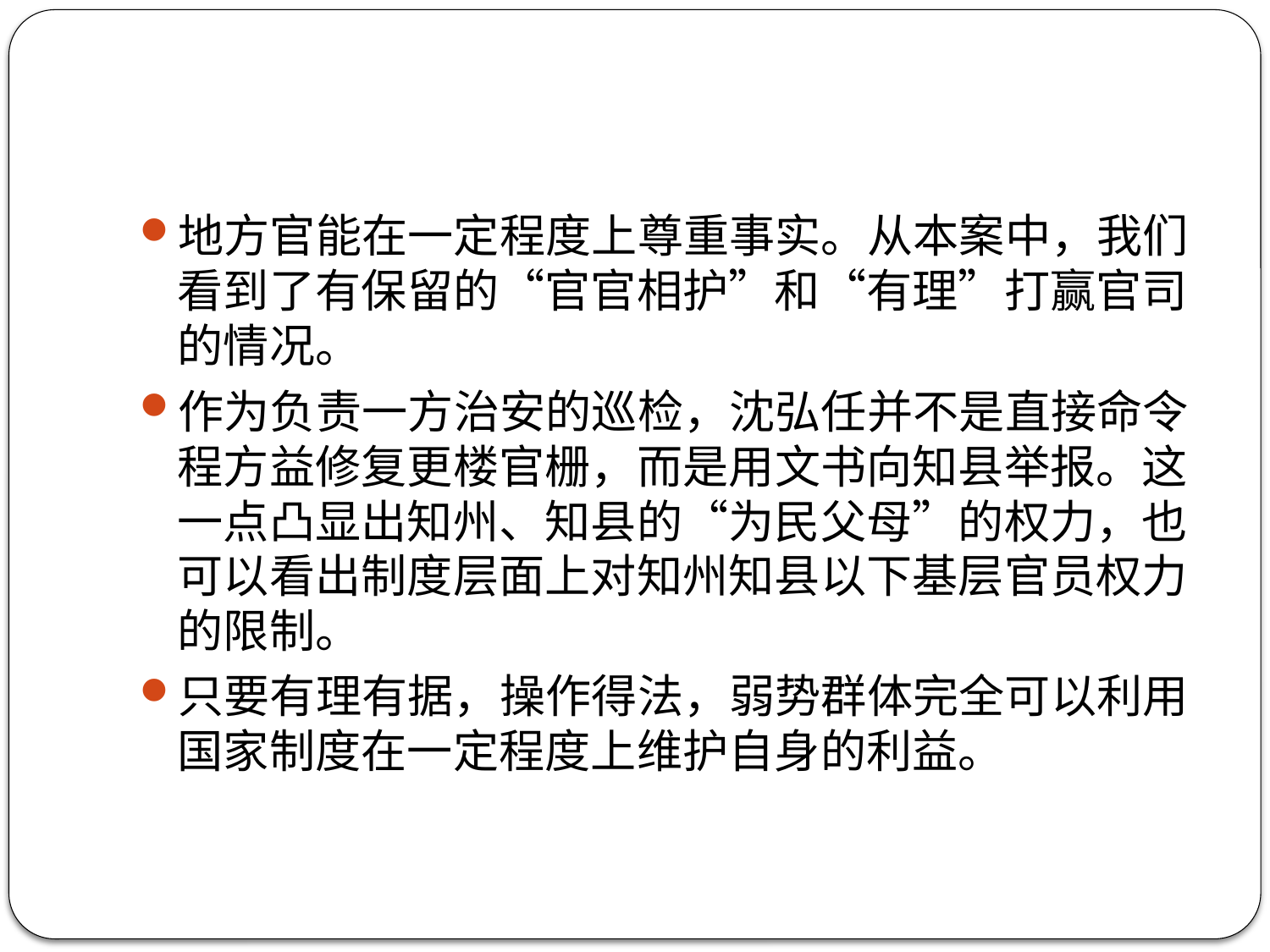

#
地方官能在一定程度上尊重事实。从本案中，我们看到了有保留的“官官相护”和“有理”打赢官司的情况。
作为负责一方治安的巡检，沈弘任并不是直接命令程方益修复更楼官栅，而是用文书向知县举报。这一点凸显出知州、知县的“为民父母”的权力，也可以看出制度层面上对知州知县以下基层官员权力的限制。
只要有理有据，操作得法，弱势群体完全可以利用国家制度在一定程度上维护自身的利益。